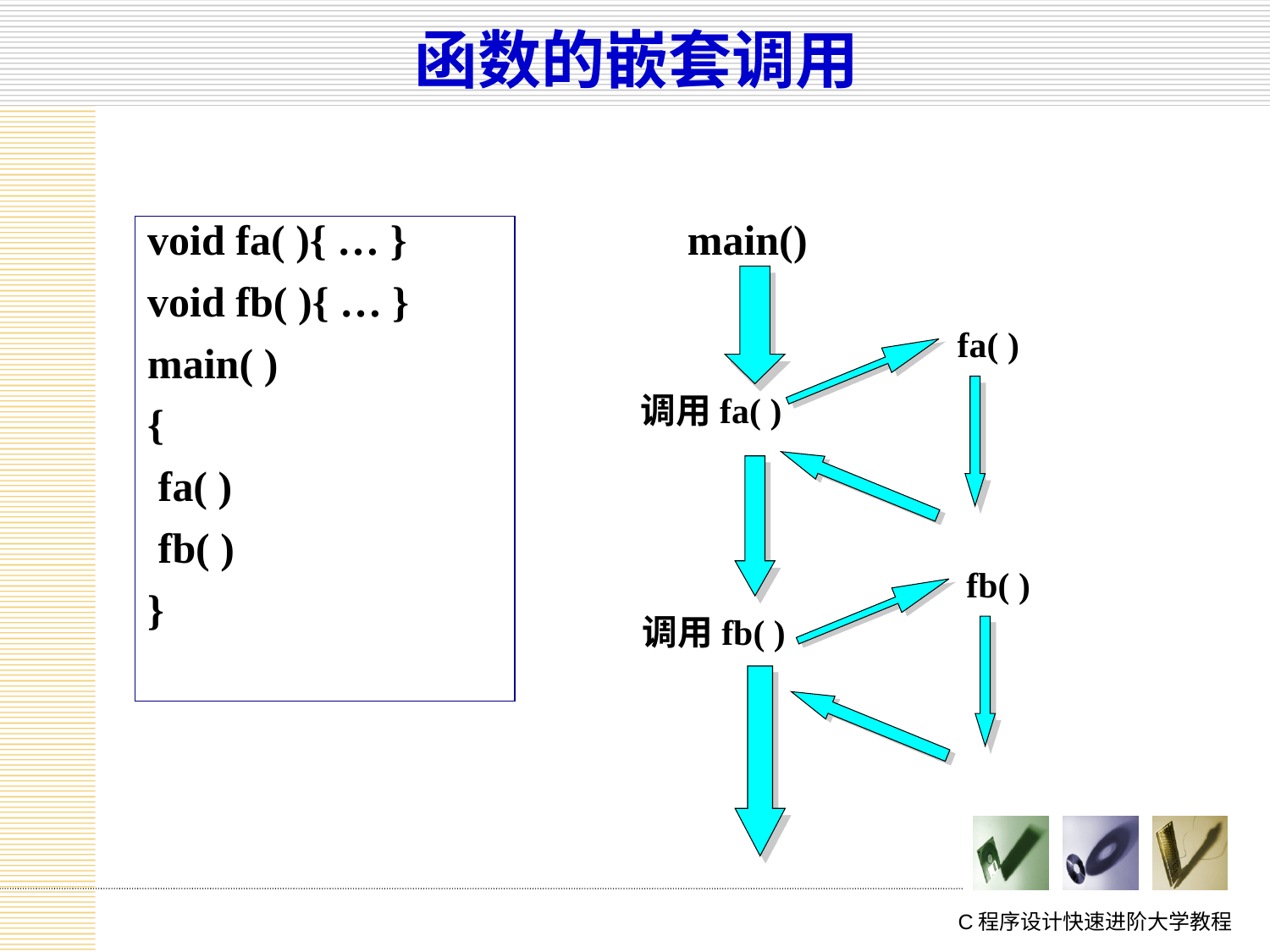

# 函数的嵌套调用
main()
void fa( ){ … }
void fb( ){ … }
main( )
{
 fa( )
 fb( )
}

fa( )

 调用fa( )

fb( )
调用fb( )

49
C程序设计快速进阶大学教程